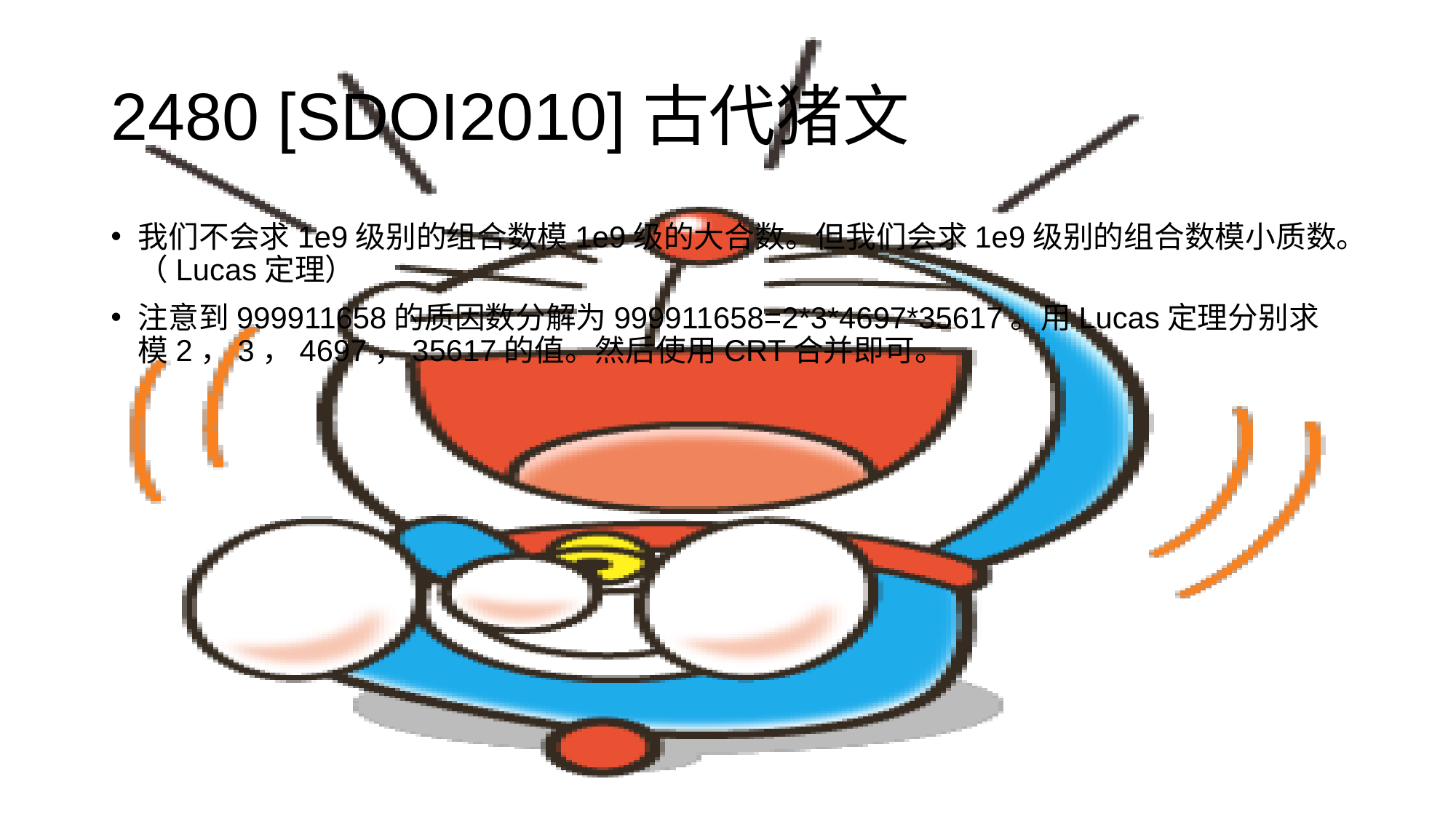

# 2480 [SDOI2010]古代猪文
我们不会求1e9级别的组合数模1e9级的大合数。但我们会求1e9级别的组合数模小质数。（Lucas定理）
注意到999911658的质因数分解为999911658=2*3*4697*35617。用Lucas定理分别求模2，3，4697，35617的值。然后使用CRT合并即可。